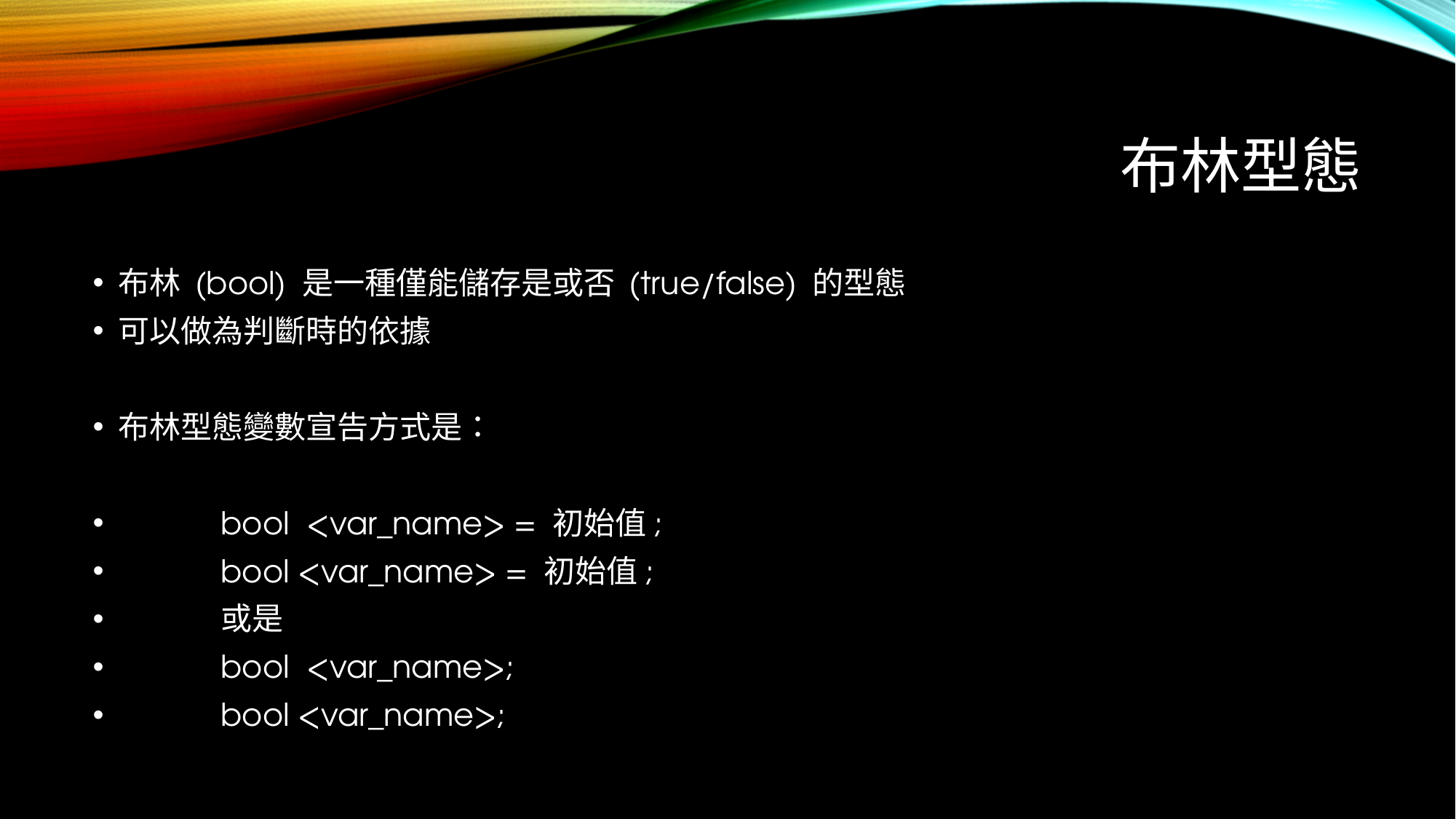

# 布林型態
布林 (bool) 是一種僅能儲存是或否 (true/false) 的型態
可以做為判斷時的依據

布林型態變數宣告方式是：

	bool  <var_name> = 初始值;
	bool <var_name> = 初始值;
				或是
	bool  <var_name>;
 	bool <var_name>;